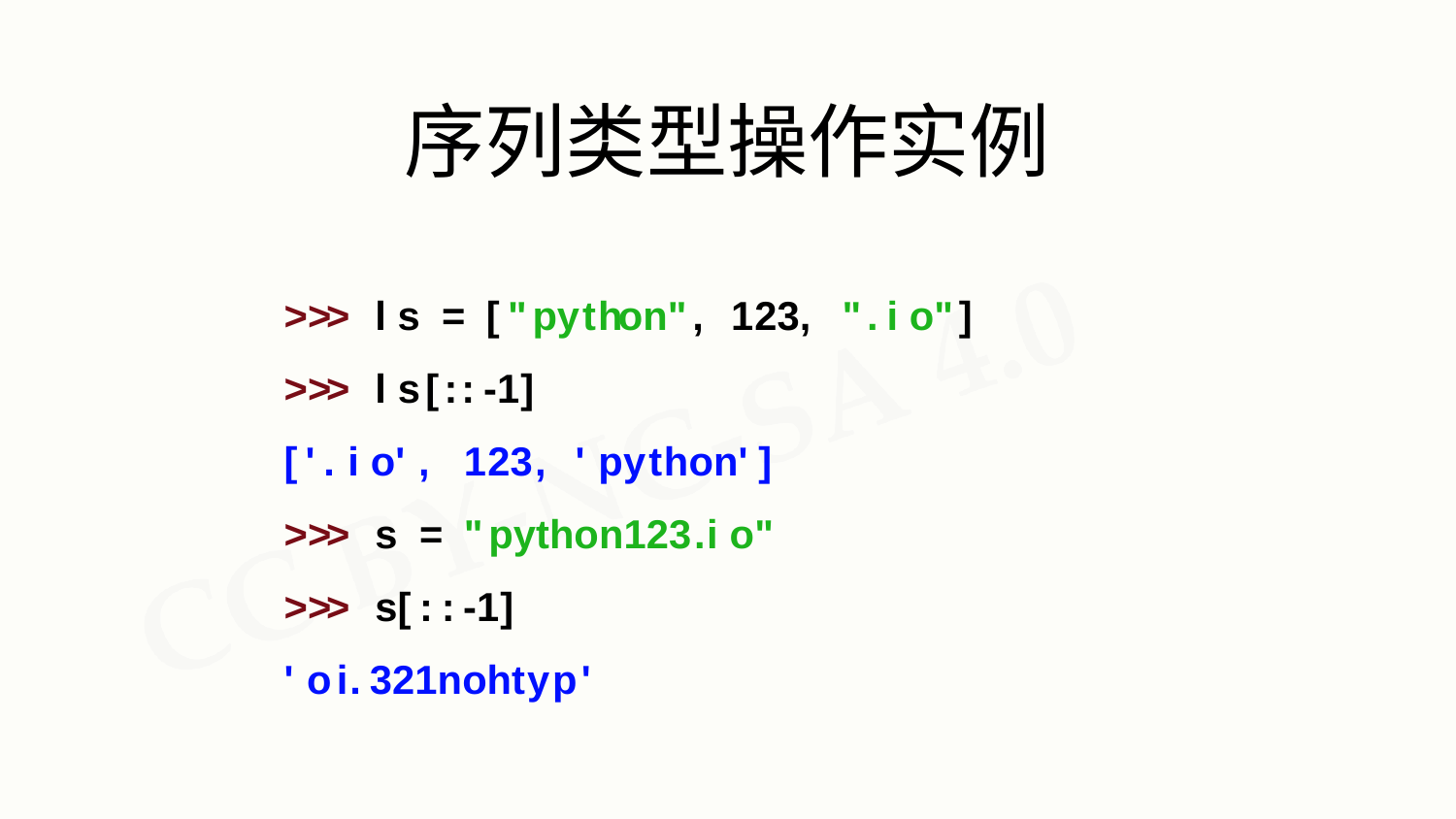

# 序列类型操作实例

>>>	ls	=	["python",	123,	".io"]
>>>	ls[::-1]
['.io',	123,	'python']
>>>	s	=	"python123.io"
>>>	s[::-1]
'oi.321nohtyp'